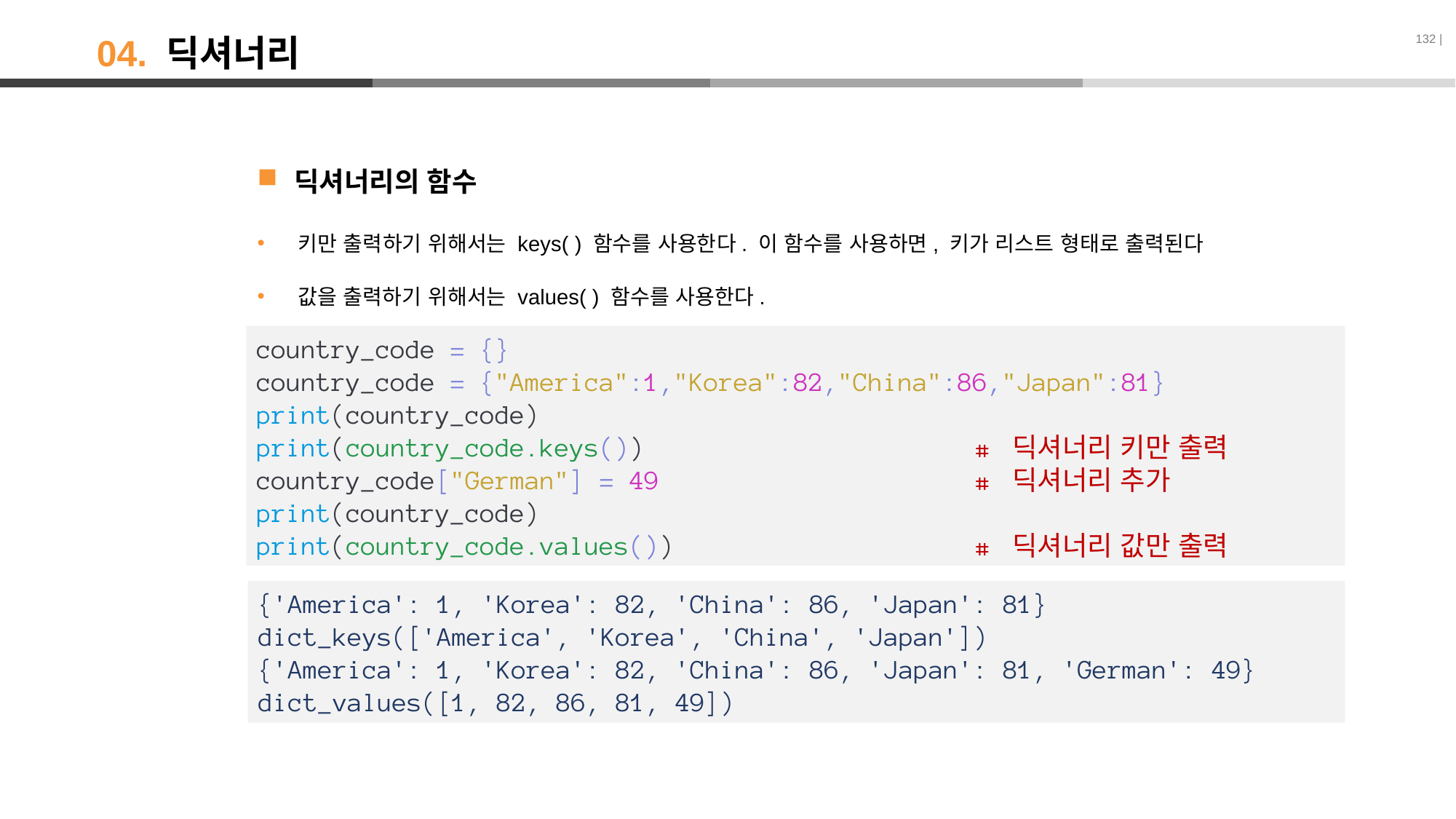

132 |
# 04. 딕셔너리
딕셔너리의 함수
키만 출력하기 위해서는 keys( ) 함수를 사용한다. 이 함수를 사용하면, 키가 리스트 형태로 출력된다
값을 출력하기 위해서는 values( ) 함수를 사용한다.
country_code = {}
country_code = {"America":1,"Korea":82,"China":86,"Japan":81}
print(country_code)
print(country_code.keys())
country_code["German"] = 49
print(country_code)
print(country_code.values())
# 딕셔너리 키만 출력
# 딕셔너리 추가

# 딕셔너리 값만 출력
{'America': 1, 'Korea': 82, 'China': 86, 'Japan': 81}
dict_keys(['America', 'Korea', 'China', 'Japan'])
{'America': 1, 'Korea': 82, 'China': 86, 'Japan': 81, 'German': 49}
dict_values([1, 82, 86, 81, 49])